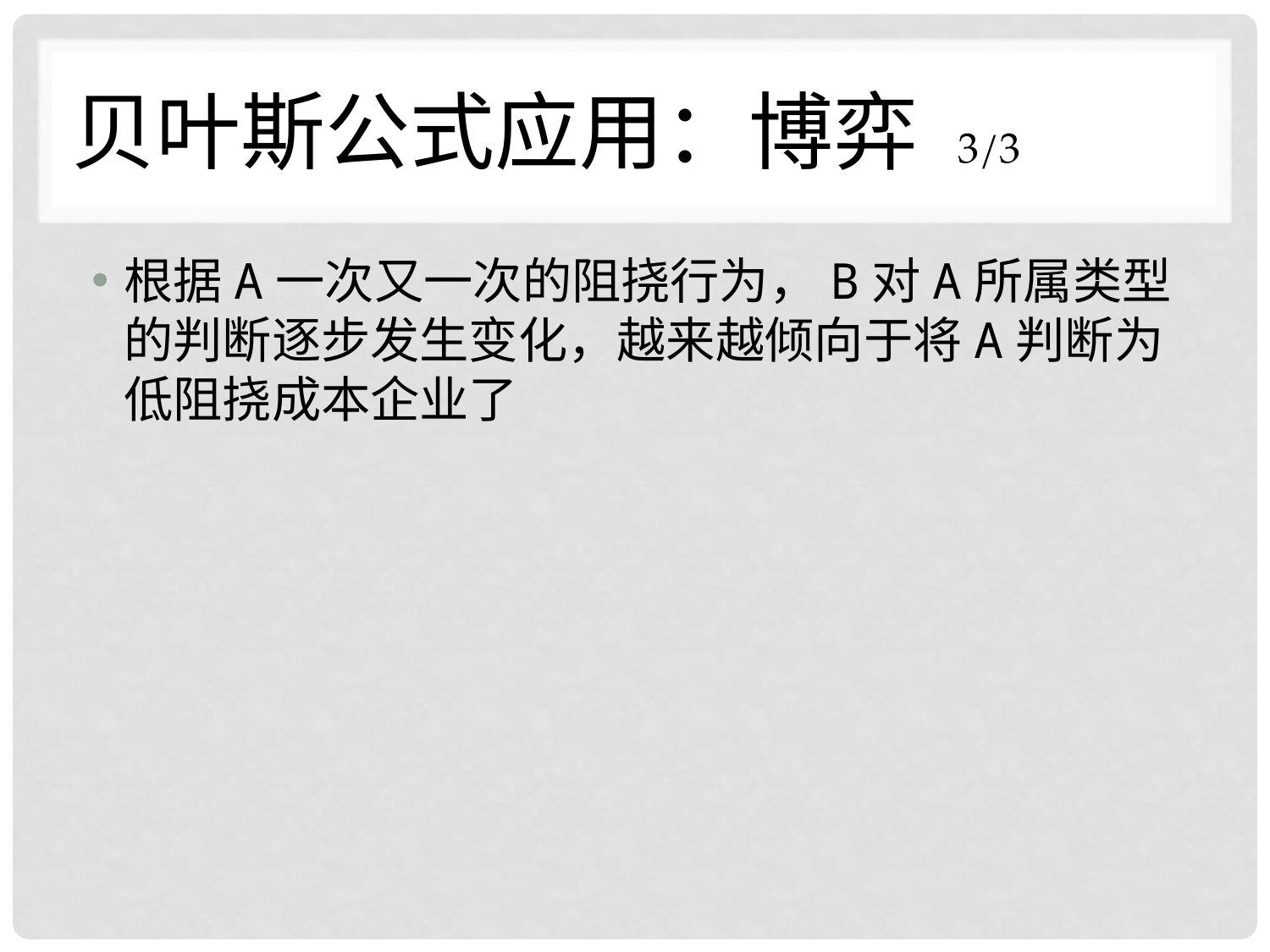

# 贝叶斯公式应用：博弈 3/3
根据A一次又一次的阻挠行为，B对A所属类型的判断逐步发生变化，越来越倾向于将A判断为低阻挠成本企业了